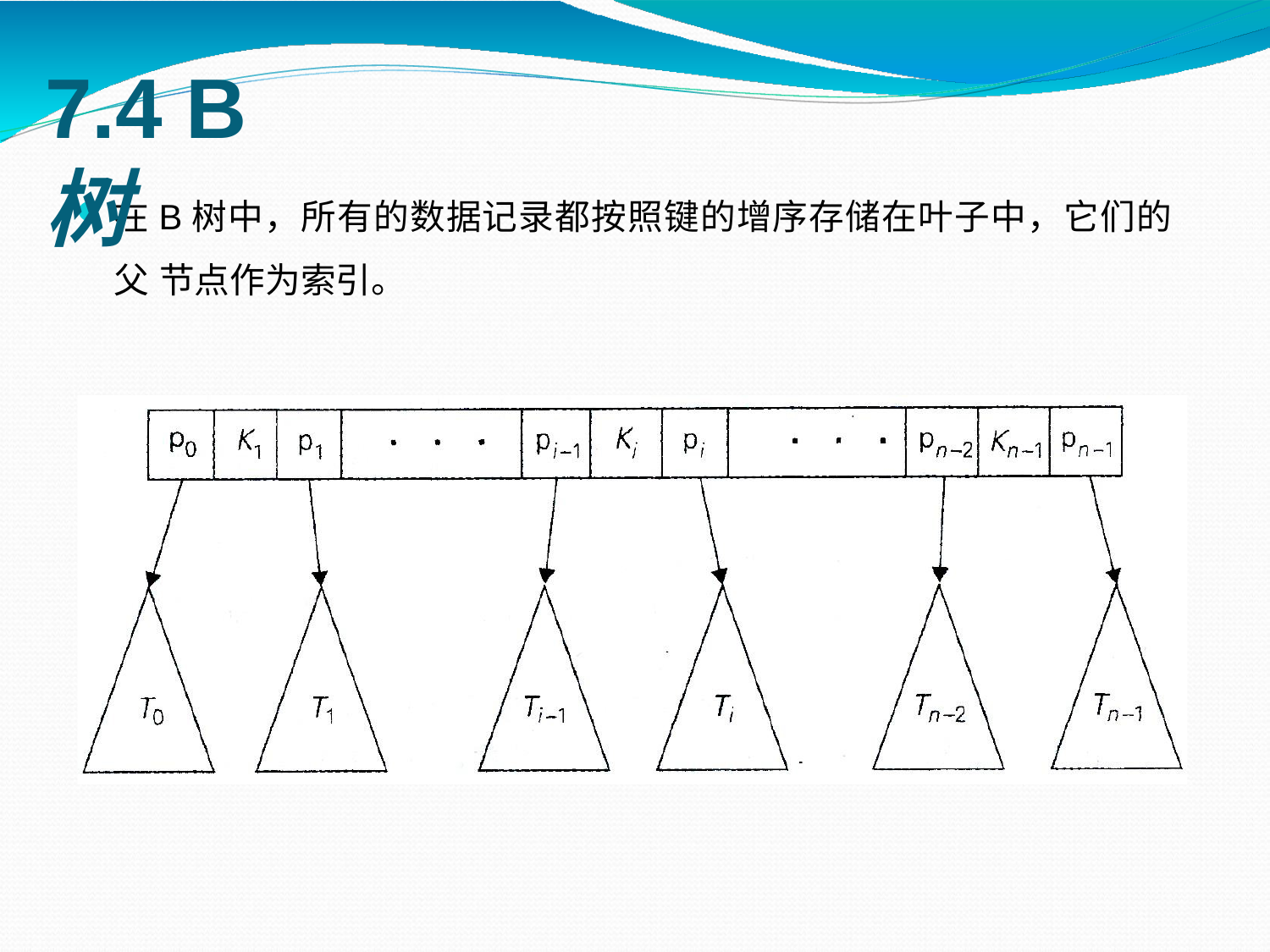

# 7.4 B树
在B树中，所有的数据记录都按照键的增序存储在叶子中，它们的父 节点作为索引。